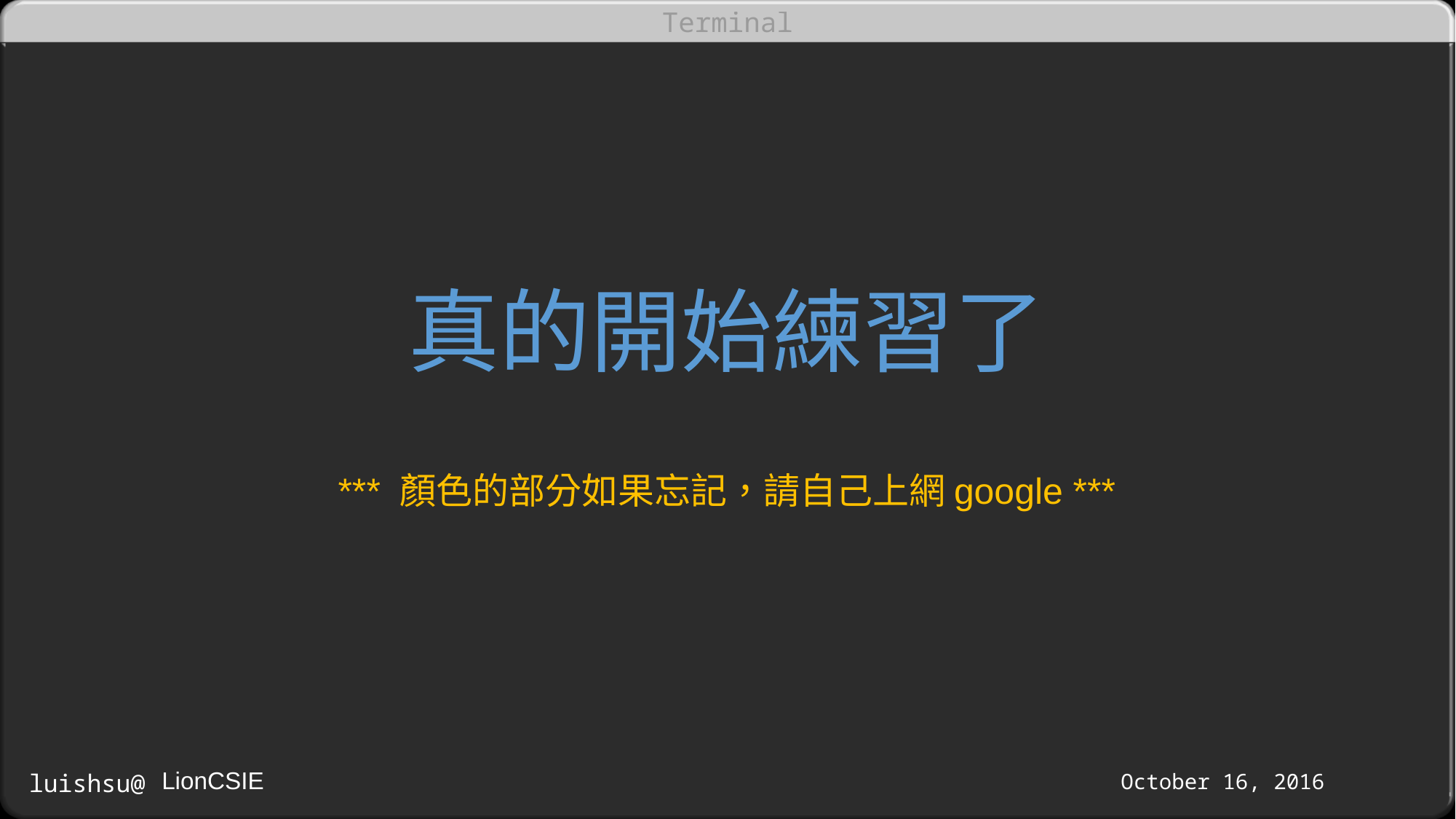

# 真的開始練習了
*** 顏色的部分如果忘記，請自己上網google ***
LionCSIE
October 16, 2016